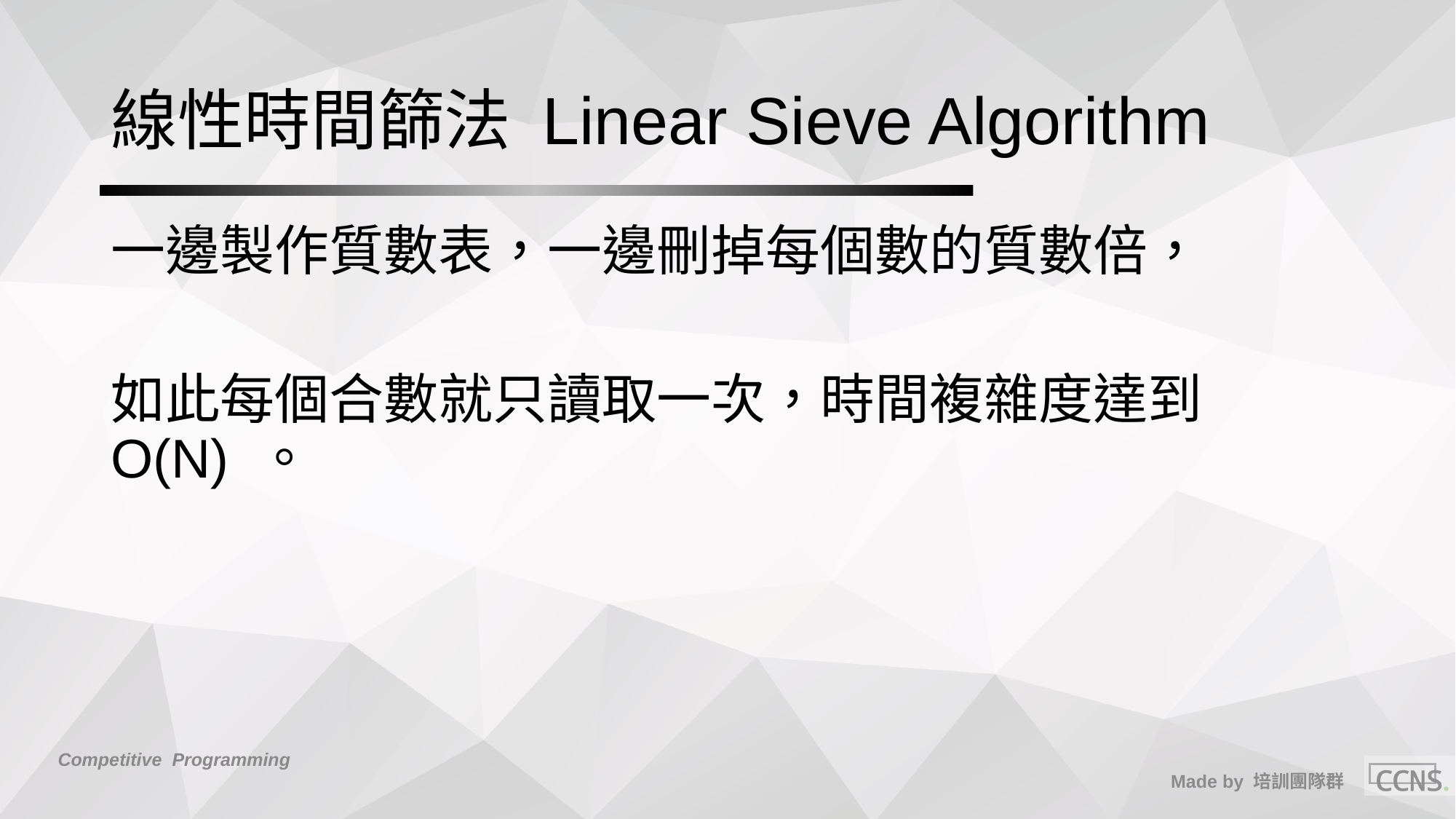

# 線性時間篩法 Linear Sieve Algorithm
一邊製作質數表，一邊刪掉每個數的質數倍，

如此每個合數就只讀取一次，時間複雜度達到 O(N) 。